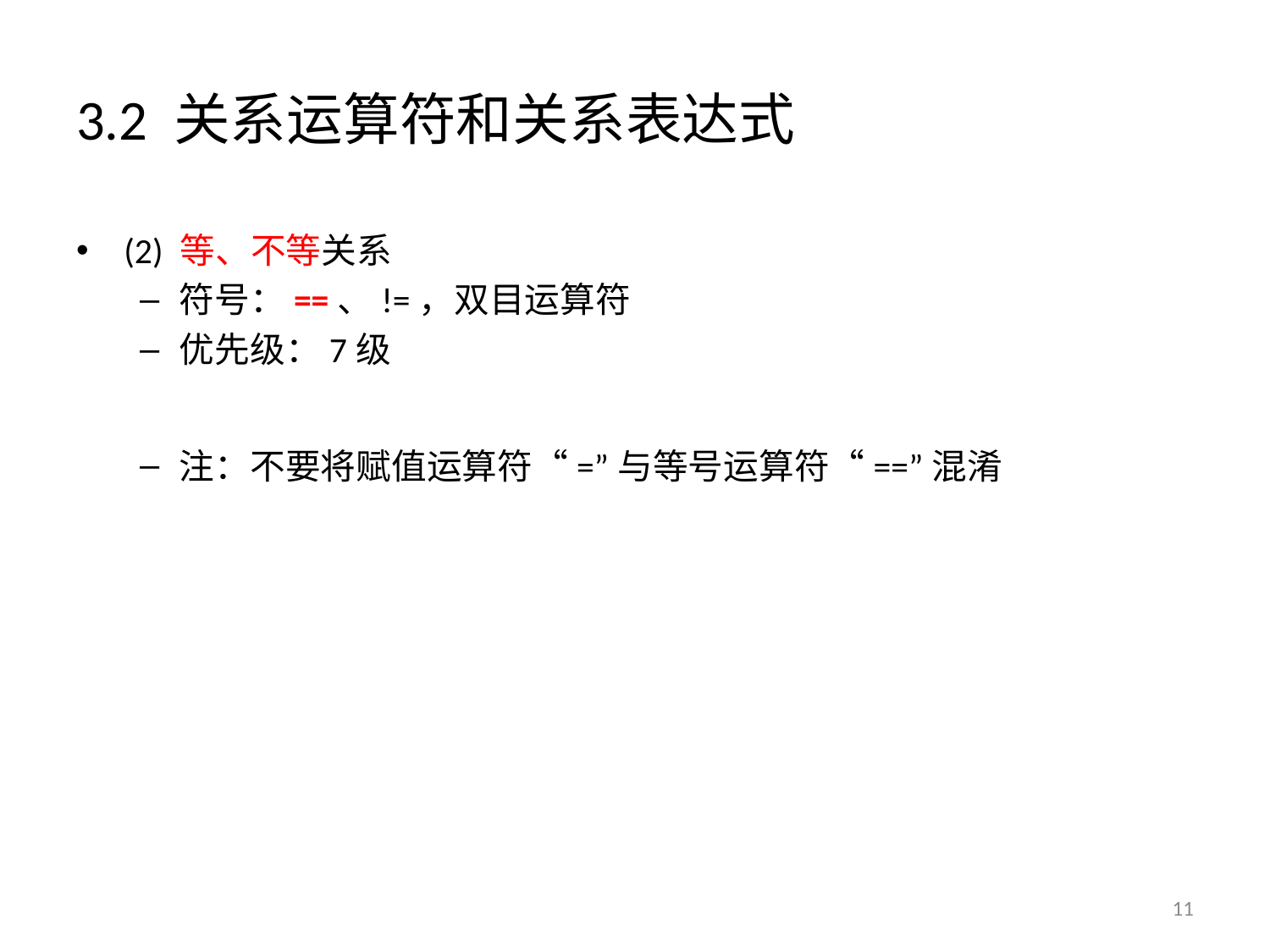

# 3.2 关系运算符和关系表达式
(2) 等、不等关系
符号：==、!=，双目运算符
优先级：7级

注：不要将赋值运算符“=”与等号运算符“==”混淆
11